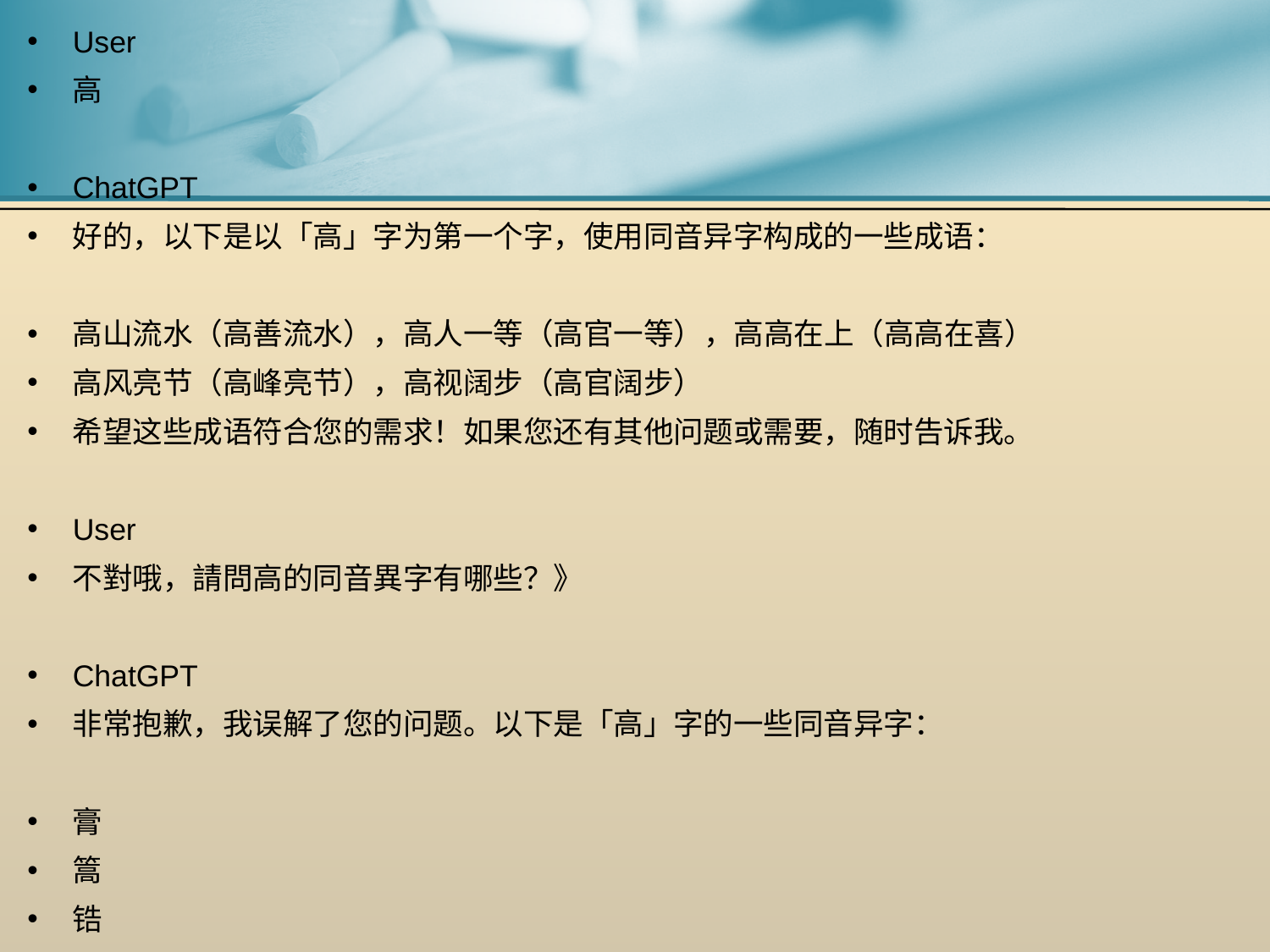

User
高

ChatGPT
好的，以下是以「高」字为第一个字，使用同音异字构成的一些成语：

高山流水（高善流水），高人一等（高官一等），高高在上（高高在喜）
高风亮节（高峰亮节），高视阔步（高官阔步）
希望这些成语符合您的需求！如果您还有其他问题或需要，随时告诉我。

User
不對哦，請問高的同音異字有哪些？》

ChatGPT
非常抱歉，我误解了您的问题。以下是「高」字的一些同音异字：

膏
篙
锆
希望这些能满足您的需求。如果您还有其他问题，请随时告诉我。